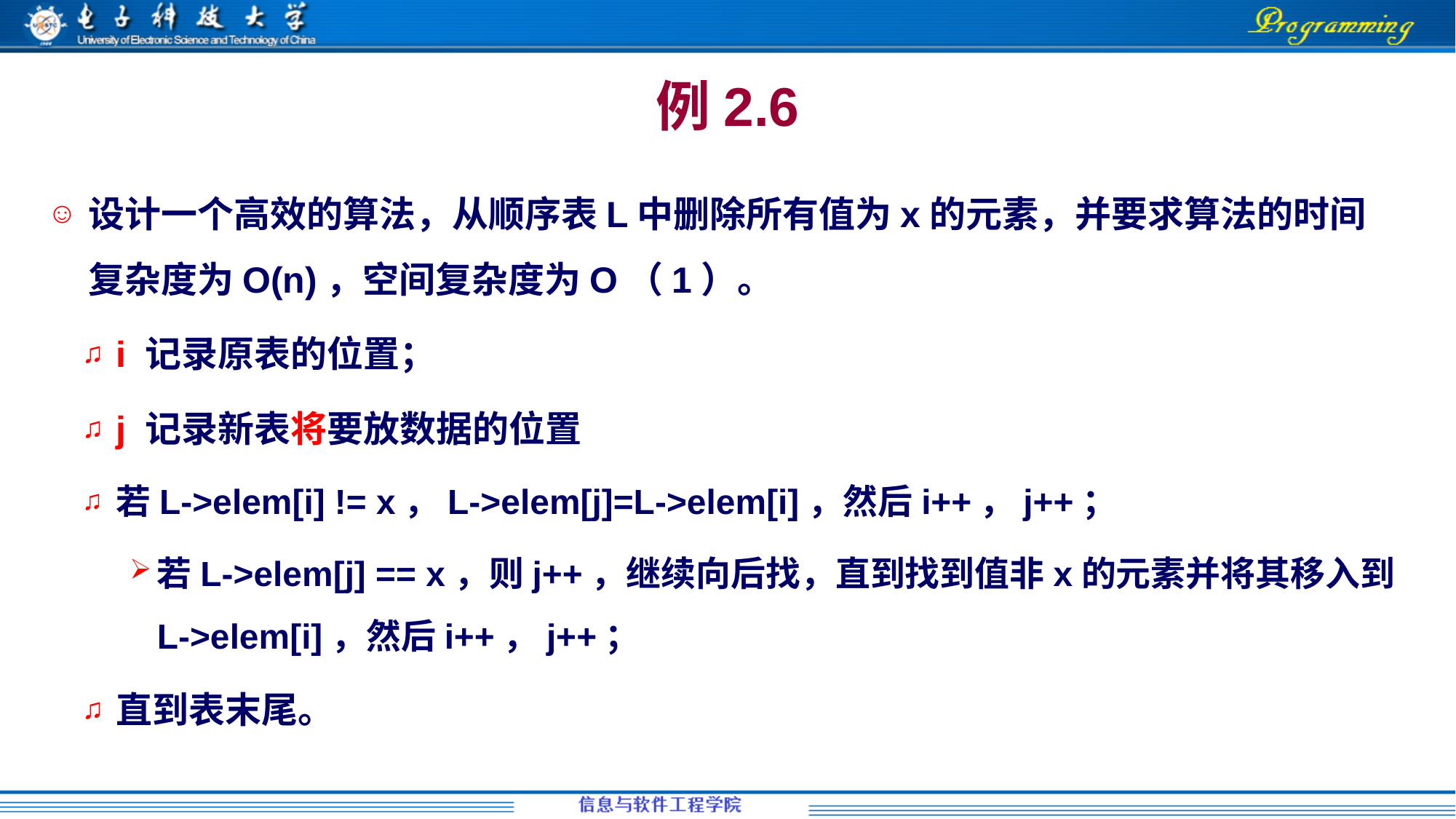

# 例2.6
设计一个高效的算法，从顺序表L中删除所有值为x的元素，并要求算法的时间复杂度为O(n)，空间复杂度为O（1）。
i 记录原表的位置；
j 记录新表将要放数据的位置
若L->elem[i] != x，L->elem[j]=L->elem[i]，然后i++，j++；
若L->elem[j] == x，则j++，继续向后找，直到找到值非x的元素并将其移入到L->elem[i]，然后i++，j++；
直到表末尾。